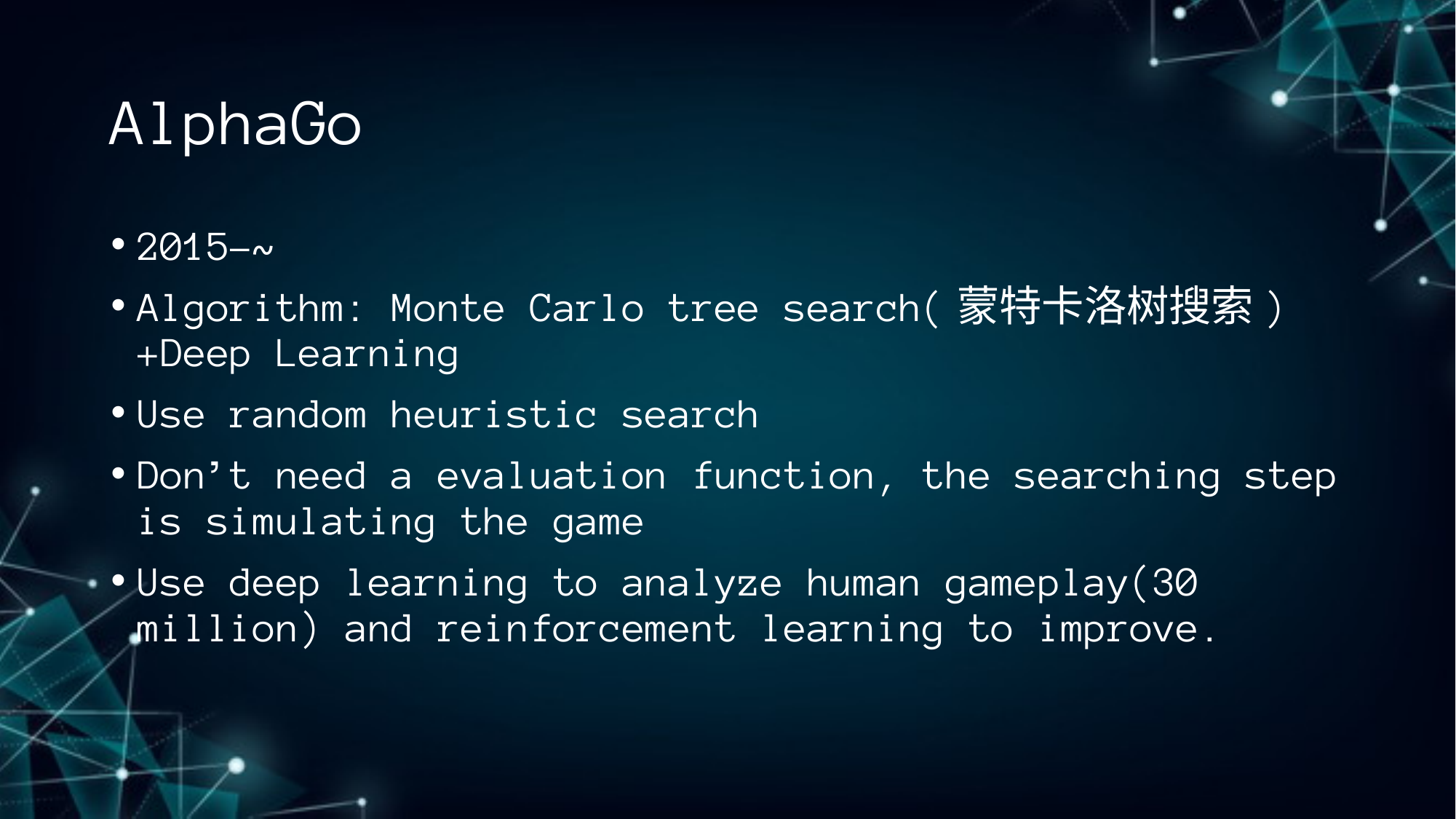

# AlphaGo
2015-~
Algorithm: Monte Carlo tree search(蒙特卡洛树搜索)+Deep Learning
Use random heuristic search
Don’t need a evaluation function, the searching step is simulating the game
Use deep learning to analyze human gameplay(30 million) and reinforcement learning to improve.